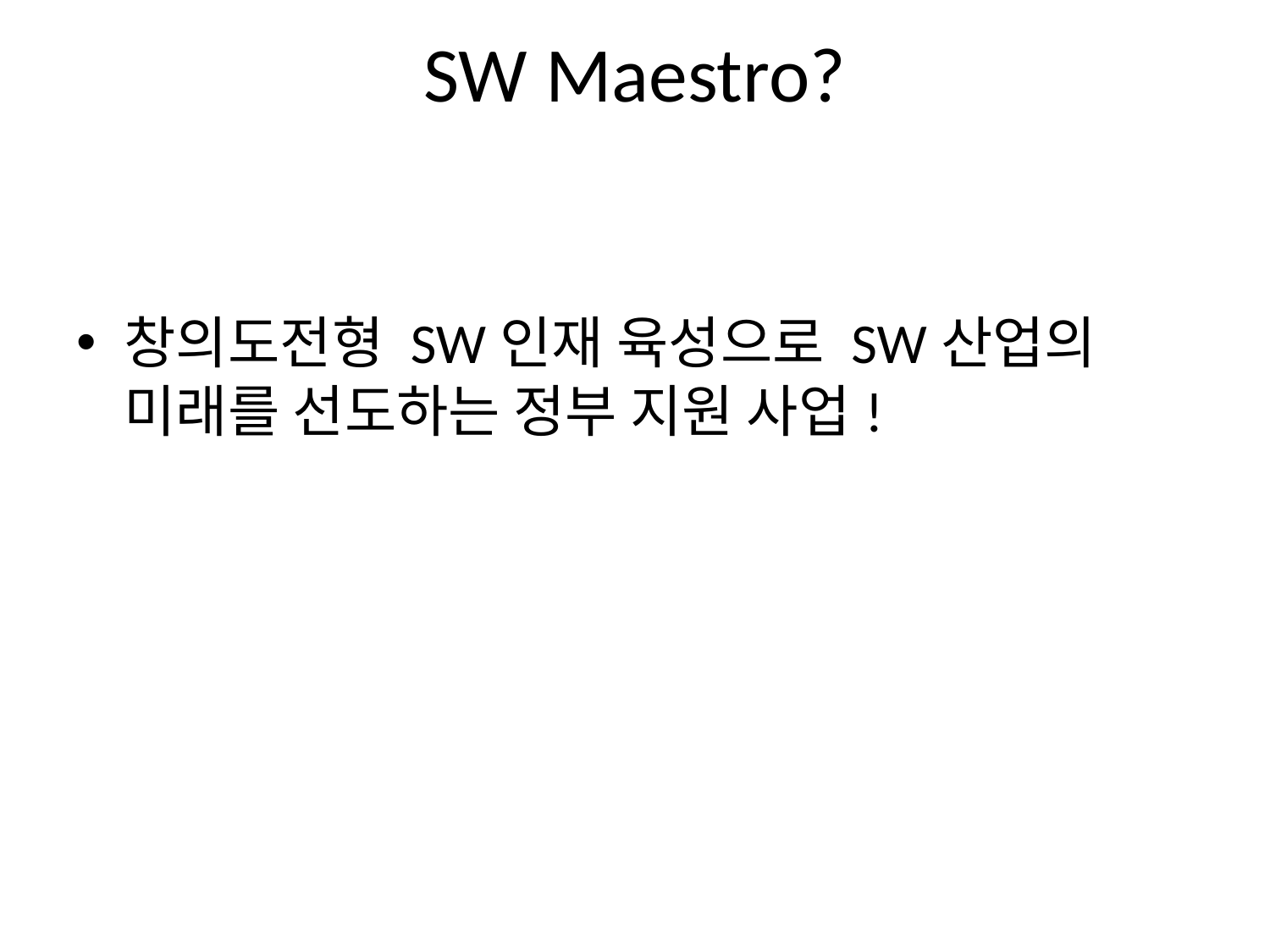

# SW Maestro?

창의도전형 SW인재 육성으로 SW산업의 미래를 선도하는 정부 지원 사업!